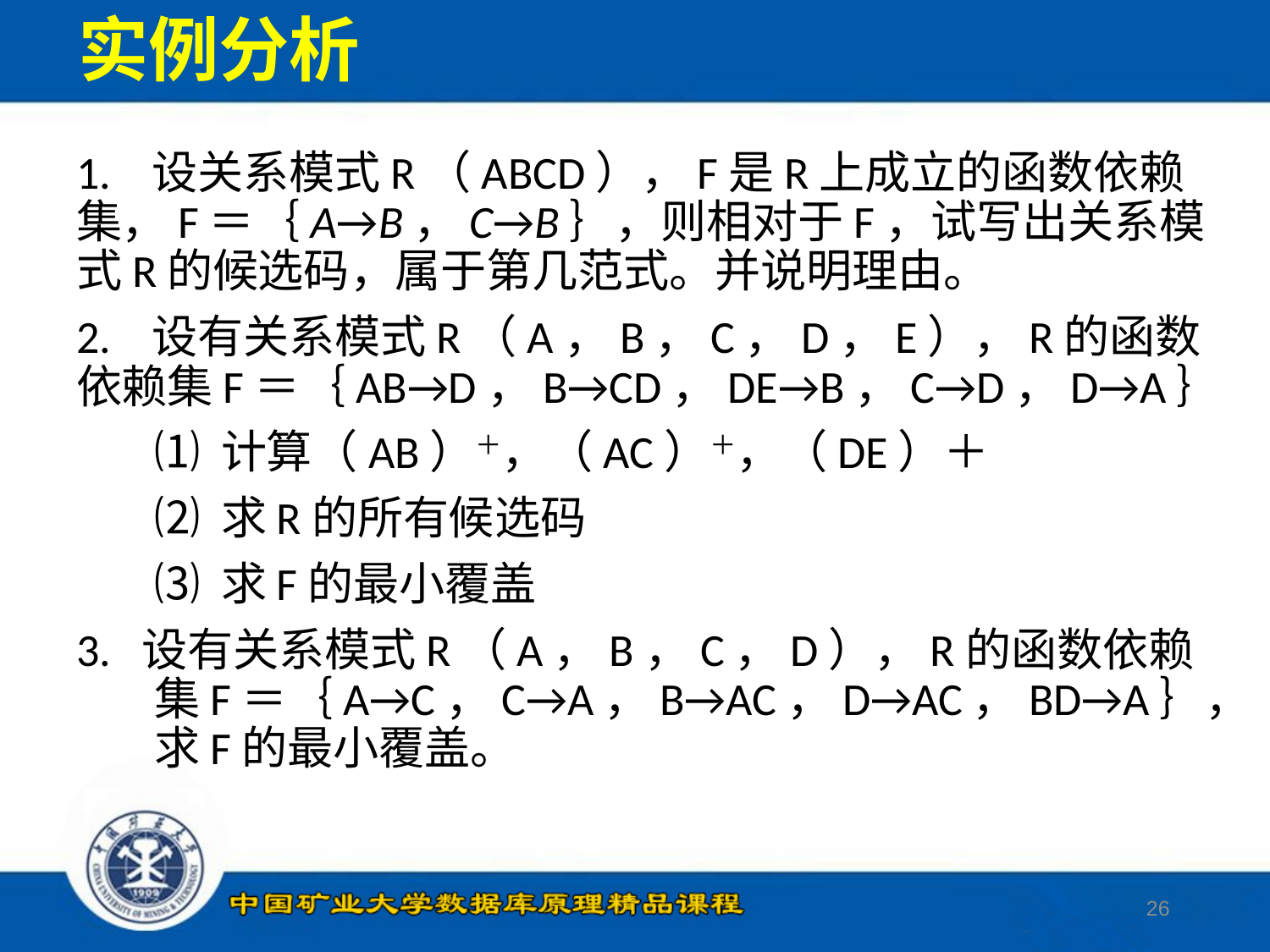

# 实例分析
1.   设关系模式R（ABCD），F是R上成立的函数依赖集，F＝｛A→B，C→B｝，则相对于F，试写出关系模式R的候选码，属于第几范式。并说明理由。
2.   设有关系模式R（A，B，C，D，E），R的函数依赖集F＝｛AB→D，B→CD，DE→B，C→D，D→A｝
	⑴ 计算（AB）＋，（AC）＋，（DE）＋
	⑵ 求R的所有候选码
	⑶ 求F的最小覆盖
3.  设有关系模式R（A，B，C，D），R的函数依赖集F＝｛A→C，C→A，B→AC，D→AC，BD→A｝，求F的最小覆盖。

26